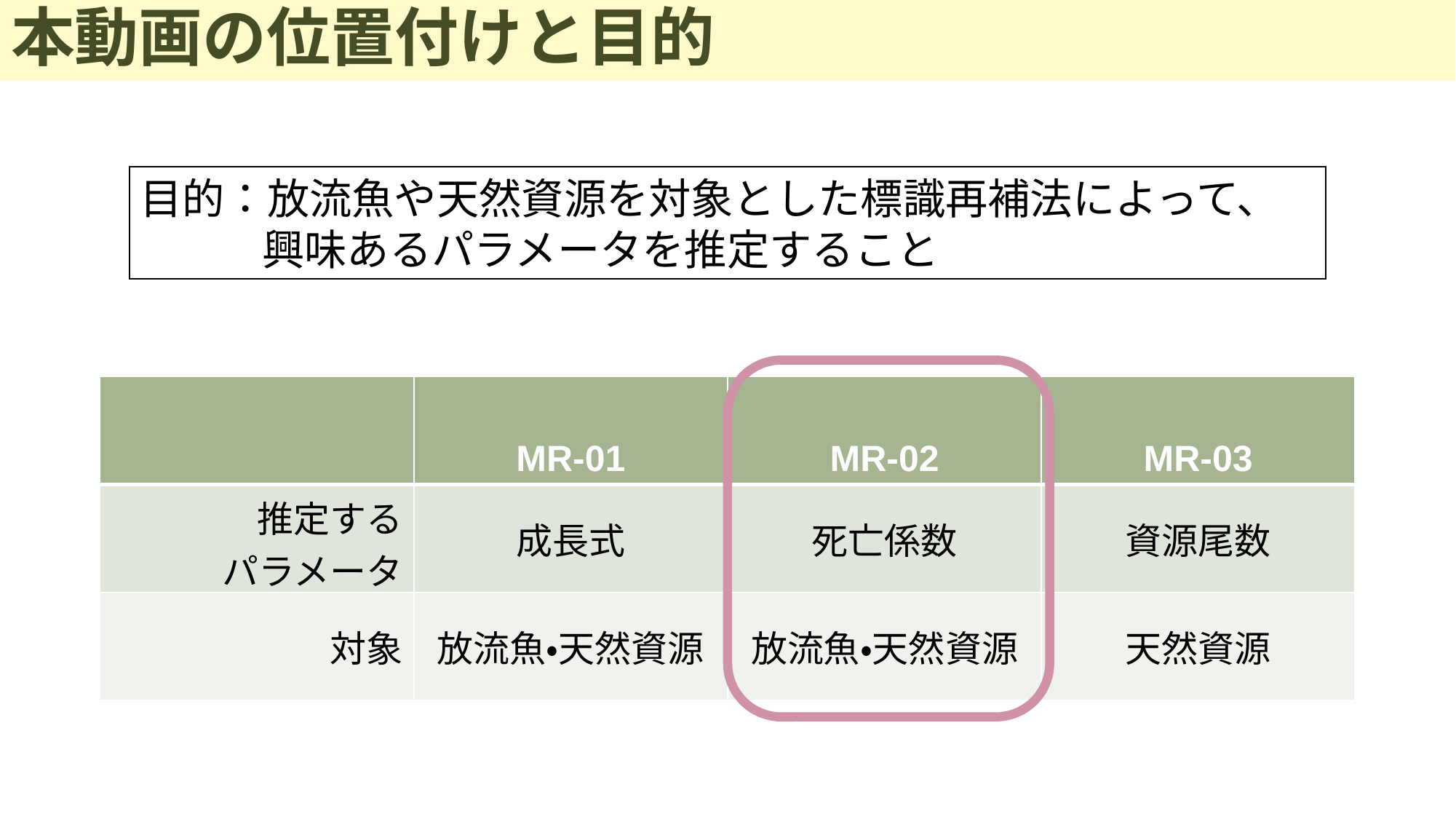

# 本動画の位置付けと目的
目的：放流魚や天然資源を対象とした標識再補法によって、興味あるパラメータを推定すること

|  | MR-01 | MR-02 | MR-03 |
| --- | --- | --- | --- |
| 推定する パラメータ | 成長式 | 死亡係数 | 資源尾数 |
| 対象 | 放流魚・天然資源 | 放流魚・天然資源 | 天然資源 |